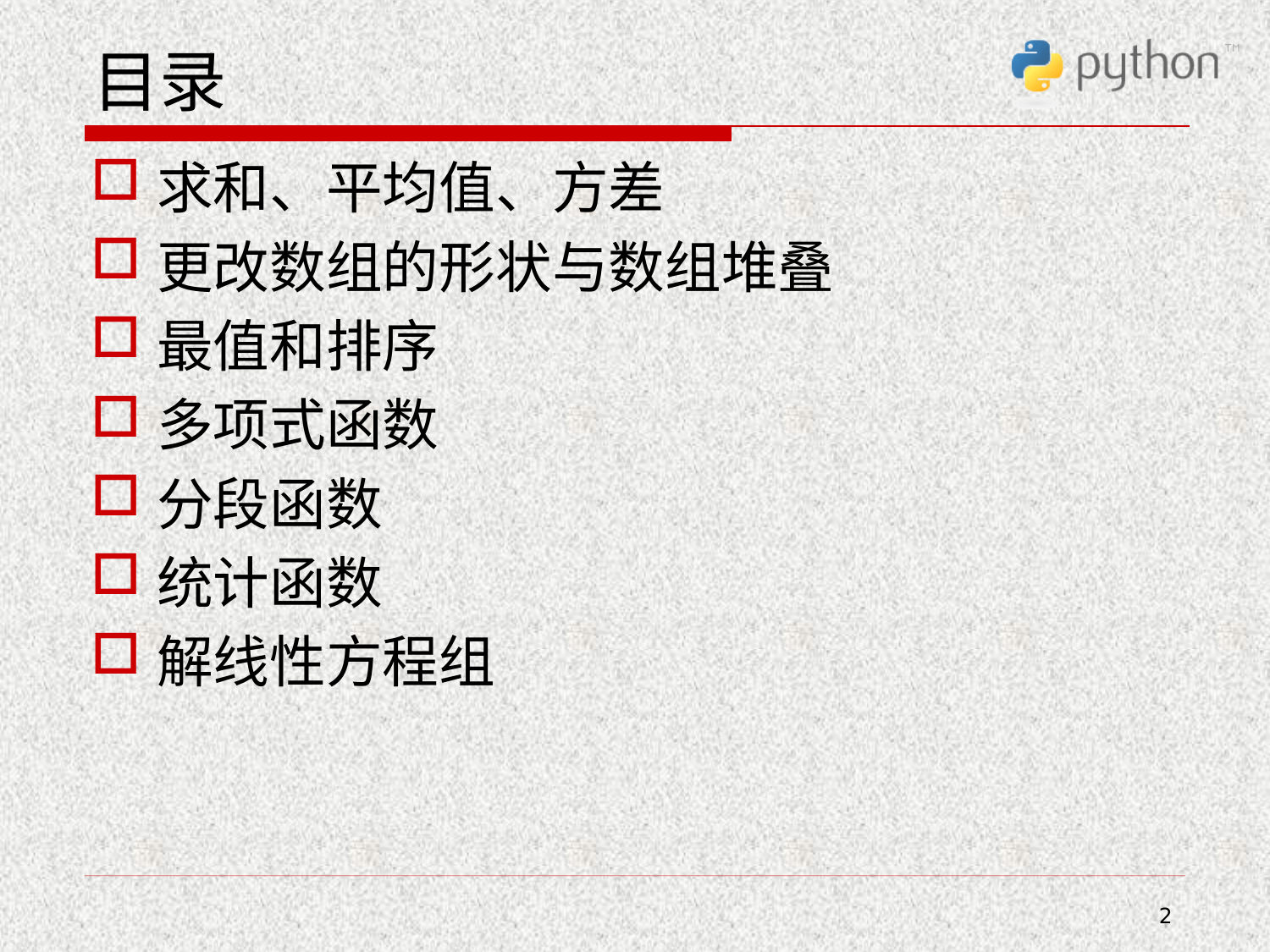

# 目录
求和、平均值、方差
更改数组的形状与数组堆叠
最值和排序
多项式函数
分段函数
统计函数
解线性方程组
2